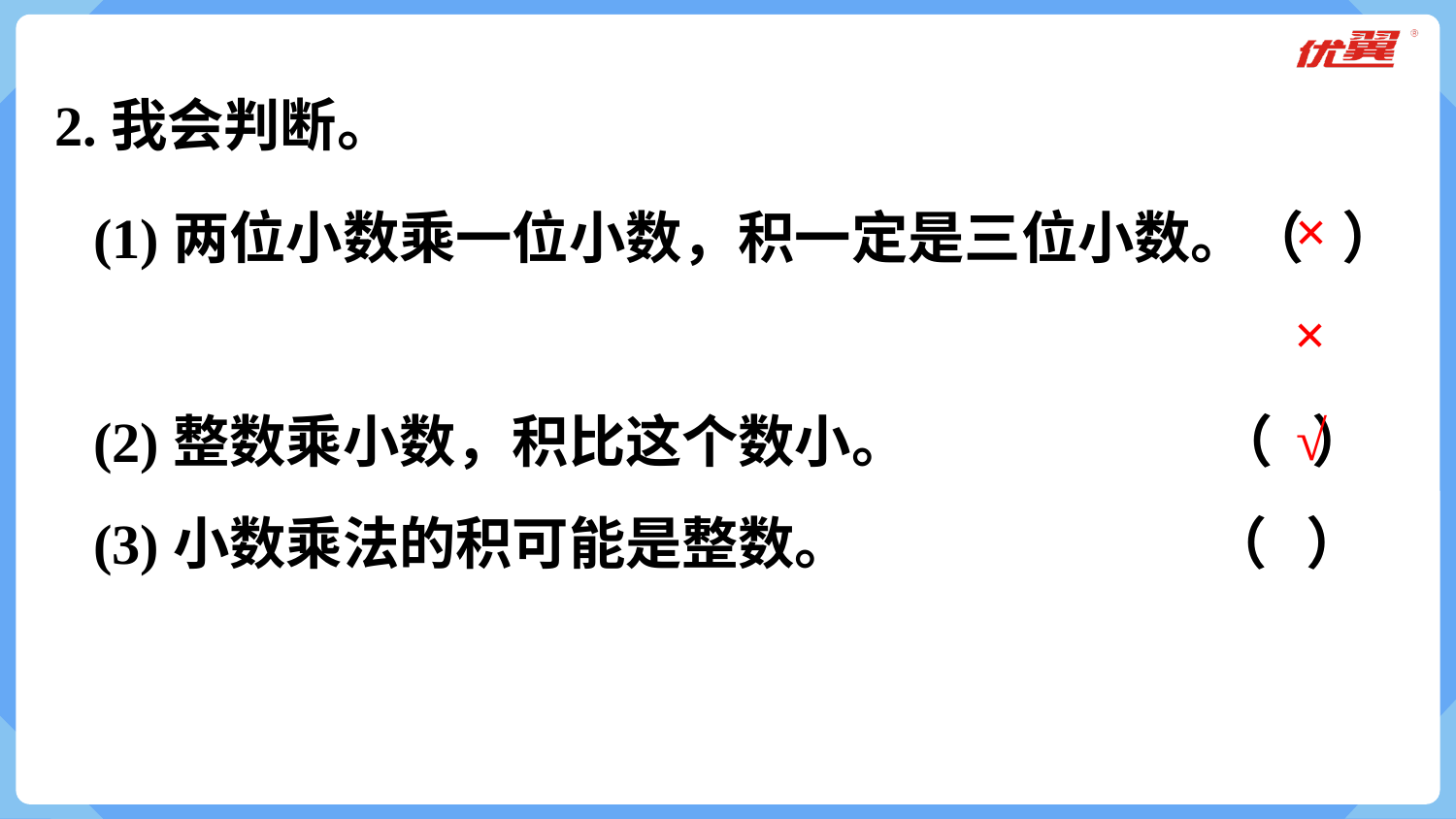

2.我会判断。
(1)两位小数乘一位小数，积一定是三位小数。（   ）
(2)整数乘小数，积比这个数小。                        （   ）
(3)小数乘法的积可能是整数。	                   （   ）
×
×
√